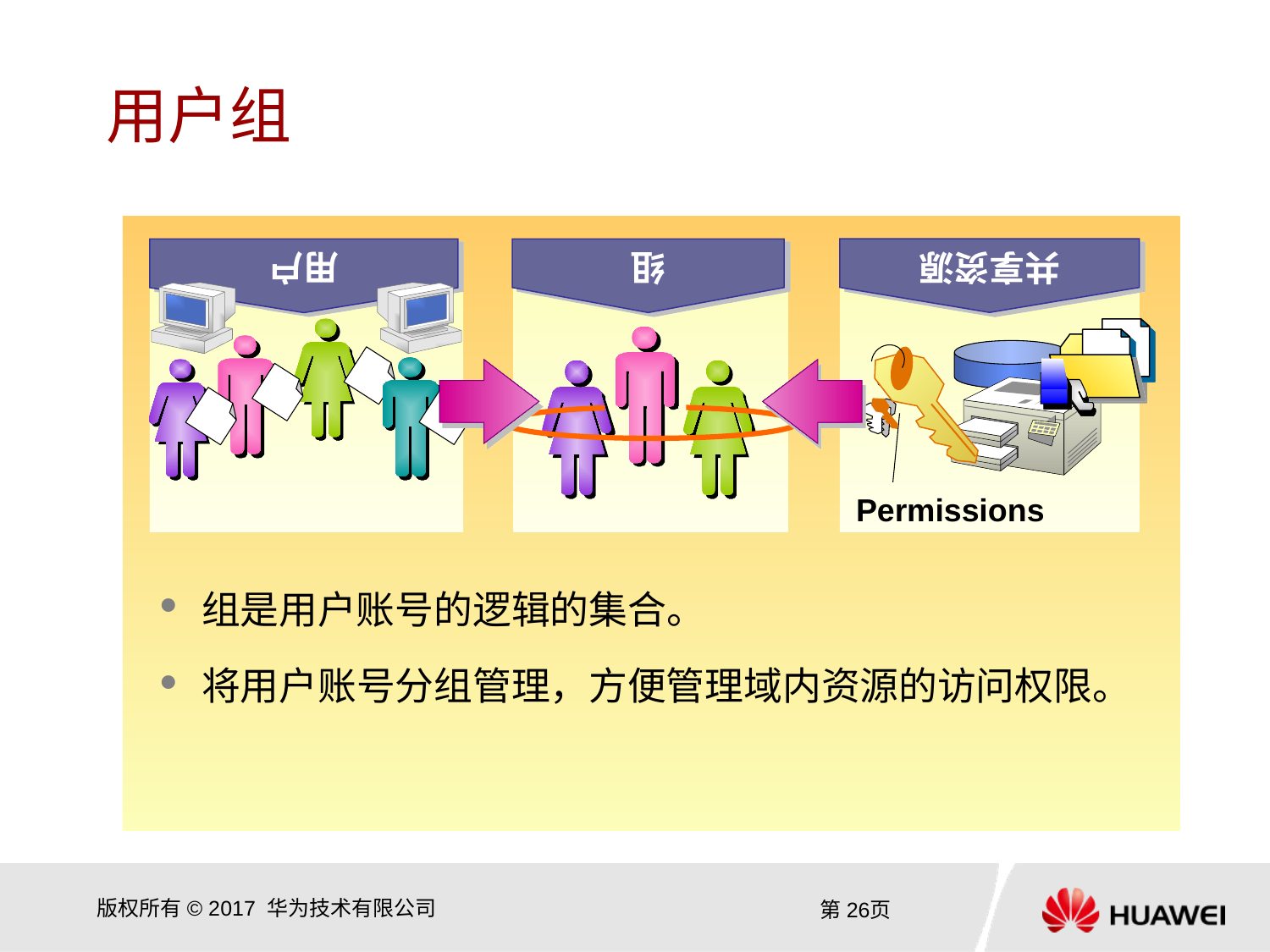

# 用户组

组

用户

共享资源

Permissions

组是用户账号的逻辑的集合。
将用户账号分组管理，方便管理域内资源的访问权限。